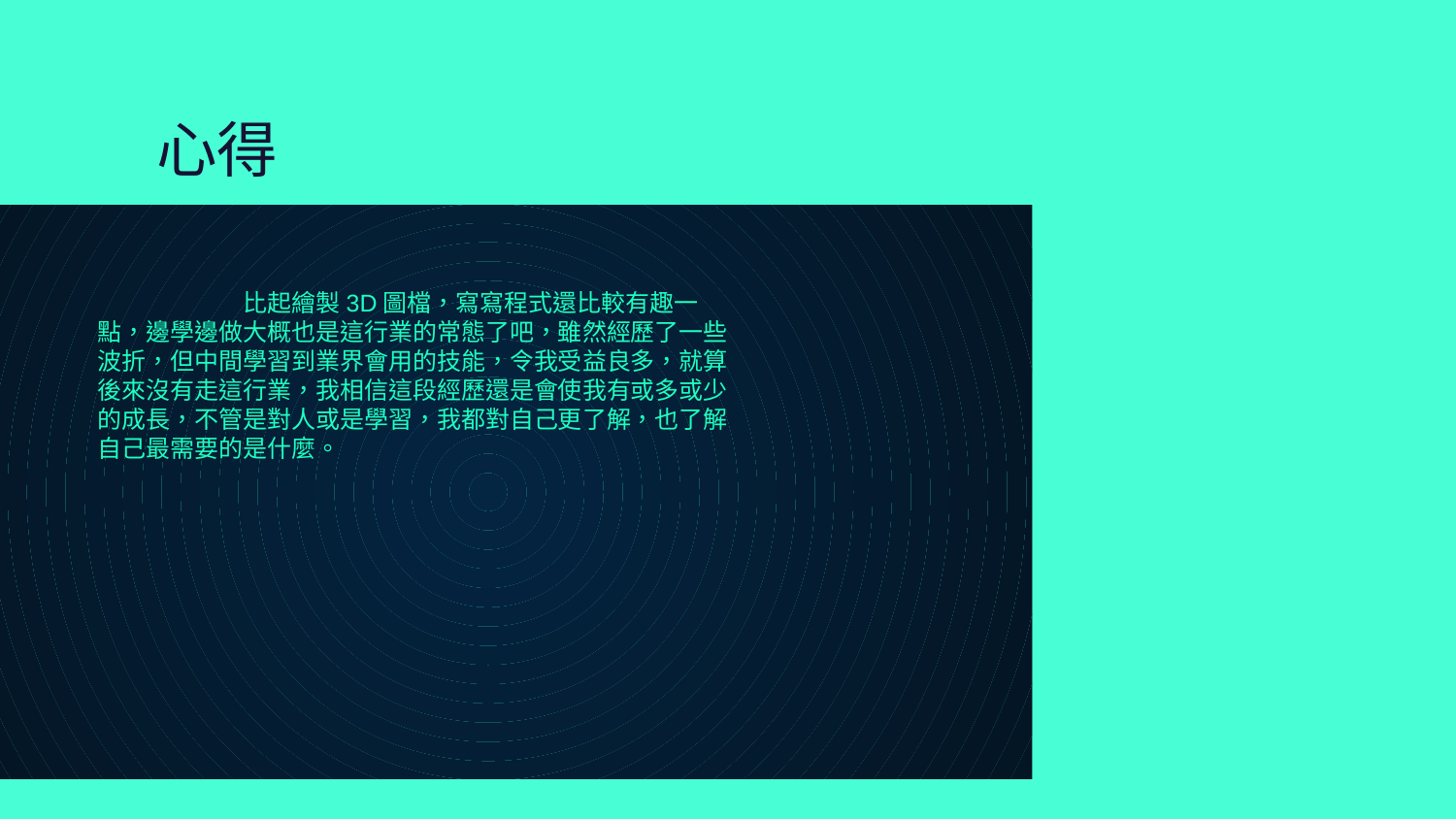

# 心得
	比起繪製3D圖檔，寫寫程式還比較有趣一點，邊學邊做大概也是這行業的常態了吧，雖然經歷了一些波折，但中間學習到業界會用的技能，令我受益良多，就算後來沒有走這行業，我相信這段經歷還是會使我有或多或少的成長，不管是對人或是學習，我都對自己更了解，也了解自己最需要的是什麼。